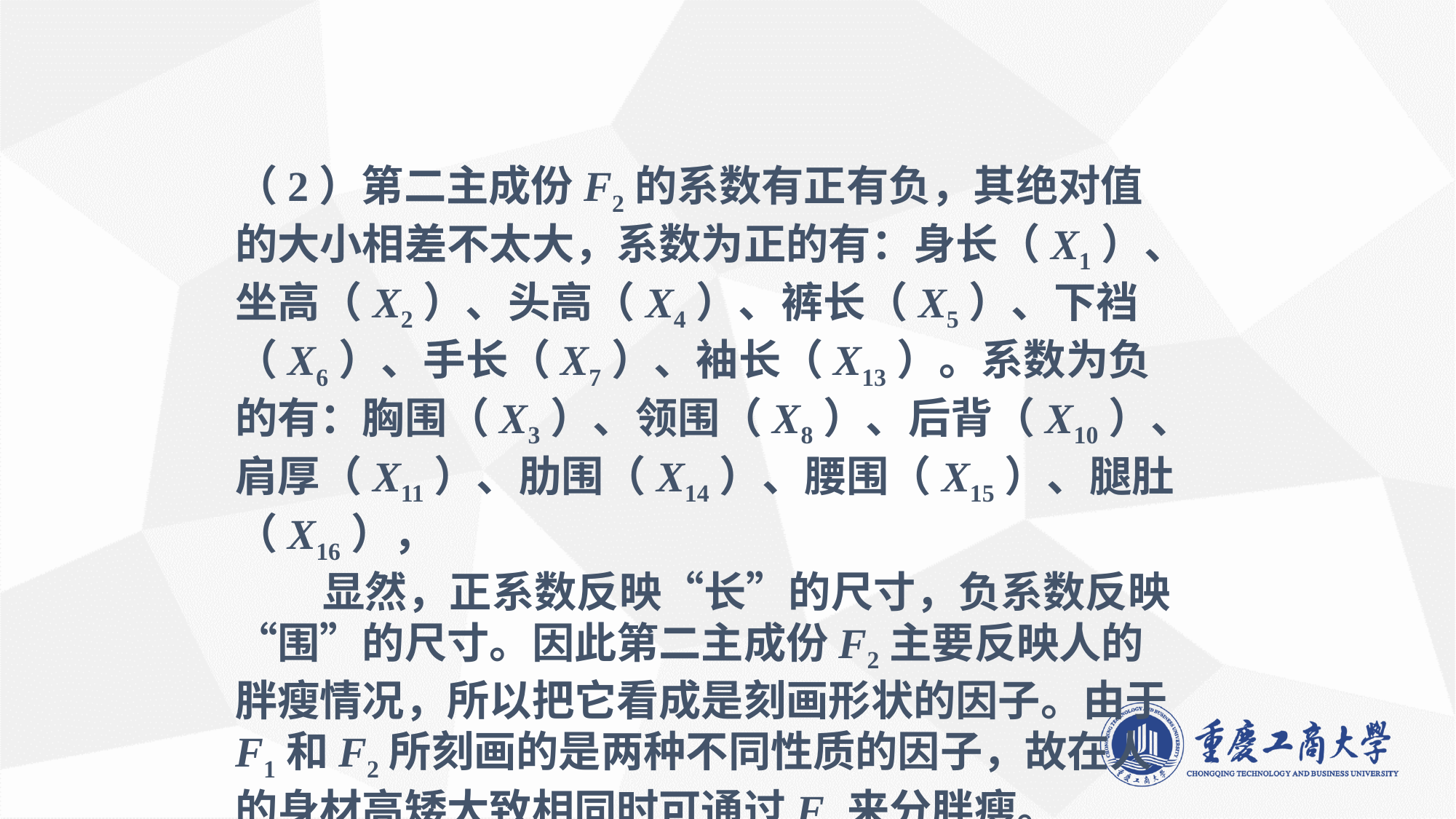

（2）第二主成份F2的系数有正有负，其绝对值的大小相差不太大，系数为正的有：身长（X1）、坐高（X2）、头高（X4）、裤长（X5）、下裆（X6）、手长（X7）、袖长（X13）。系数为负的有：胸围（X3）、领围（X8）、后背（X10）、肩厚（X11）、肋围（X14）、腰围（X15）、腿肚（X16），
        显然，正系数反映“长”的尺寸，负系数反映“围”的尺寸。因此第二主成份F2主要反映人的胖瘦情况，所以把它看成是刻画形状的因子。由于F1和F2所刻画的是两种不同性质的因子，故在人的身材高矮大致相同时可通过F2来分胖瘦。